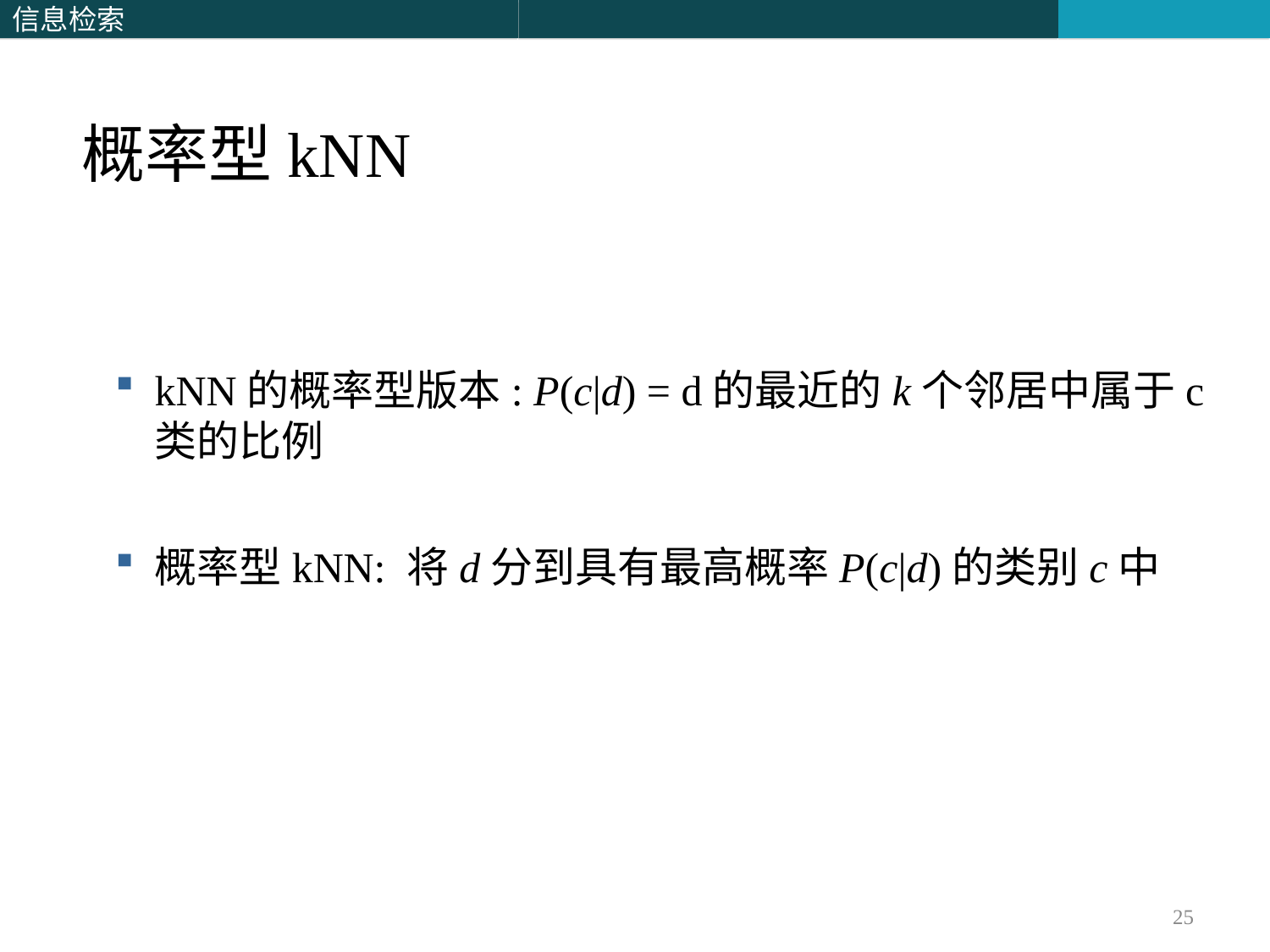

概率型kNN
kNN的概率型版本: P(c|d) = d的最近的k个邻居中属于c类的比例

概率型kNN: 将d分到具有最高概率P(c|d)的类别c中
25